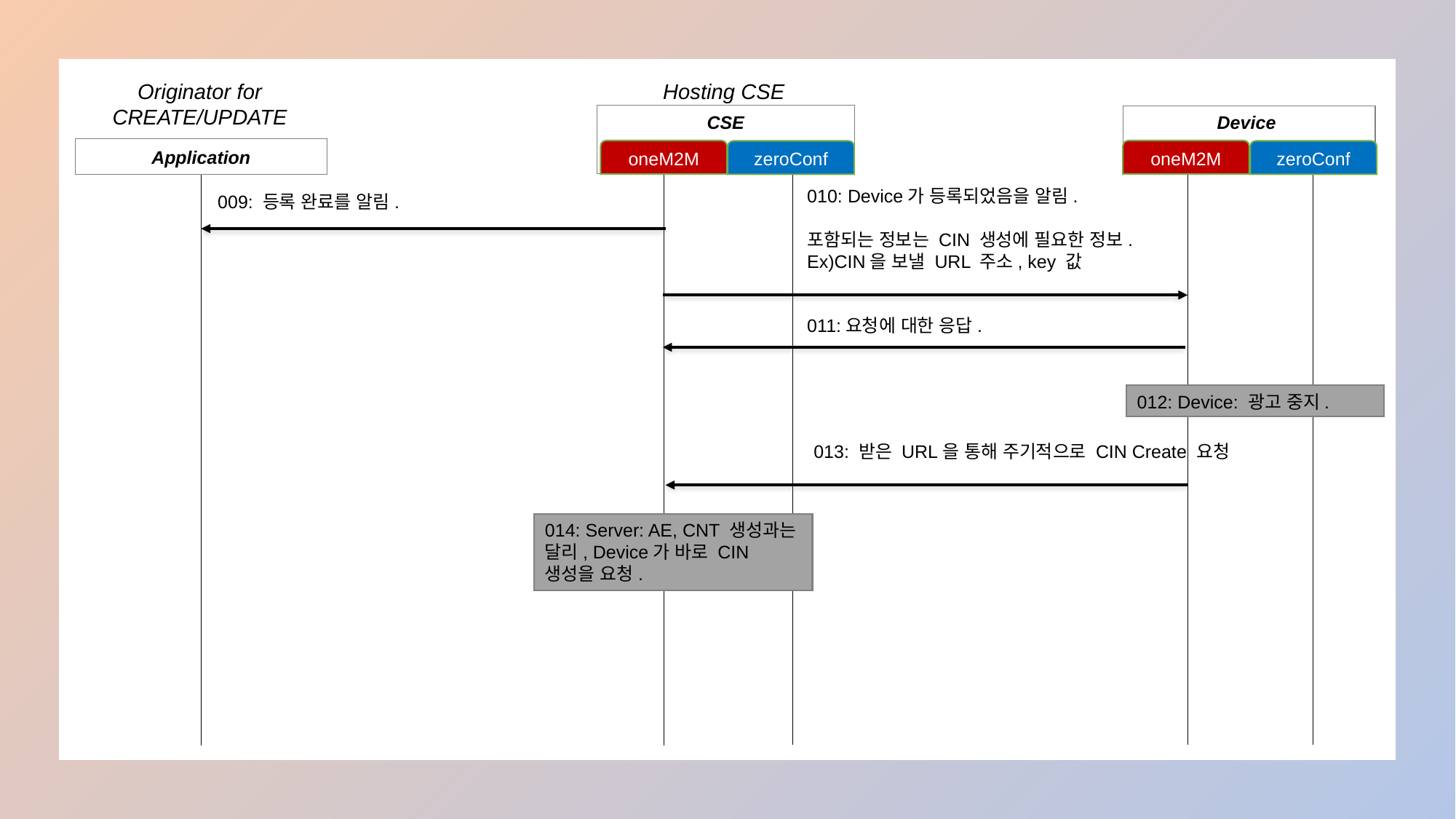

Originator for
CREATE/UPDATE
Hosting CSE
CSE
Device
Application
oneM2M
oneM2M
zeroConf
zeroConf
010: Device가 등록되었음을 알림.
포함되는 정보는 CIN 생성에 필요한 정보.
Ex)CIN을 보낼 URL 주소, key 값
009: 등록 완료를 알림.
011:요청에 대한 응답.
012: Device: 광고 중지.
013: 받은 URL을 통해 주기적으로 CIN Create 요청
014: Server: AE, CNT 생성과는 달리, Device가 바로 CIN 생성을 요청.